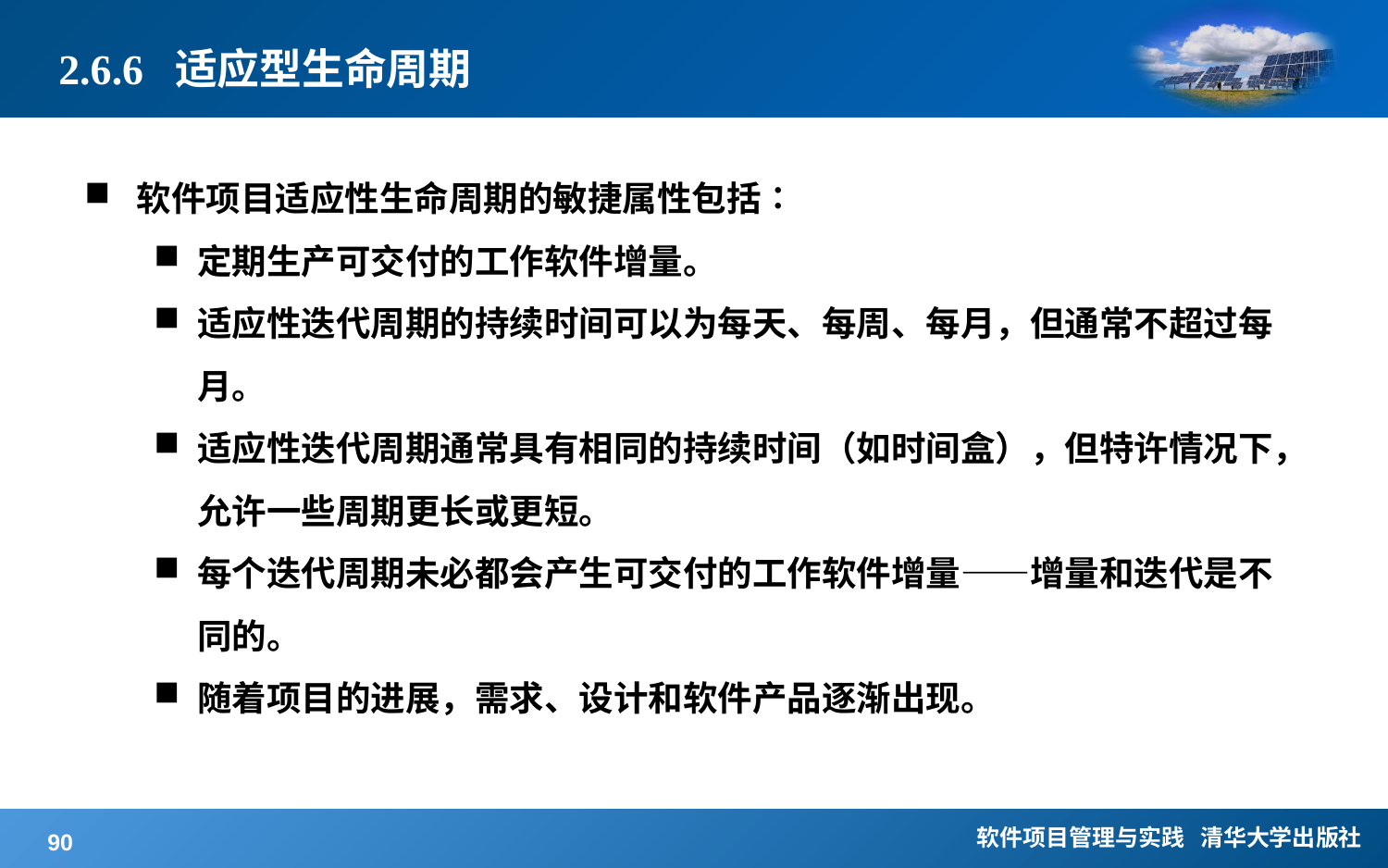

# 2.6.6  适应型生命周期
软件项目适应性生命周期的敏捷属性包括∶
定期生产可交付的工作软件增量。
适应性迭代周期的持续时间可以为每天、每周、每月，但通常不超过每月。
适应性迭代周期通常具有相同的持续时间（如时间盒），但特许情况下，允许一些周期更长或更短。
每个迭代周期未必都会产生可交付的工作软件增量――增量和迭代是不同的。
随着项目的进展，需求、设计和软件产品逐渐出现。